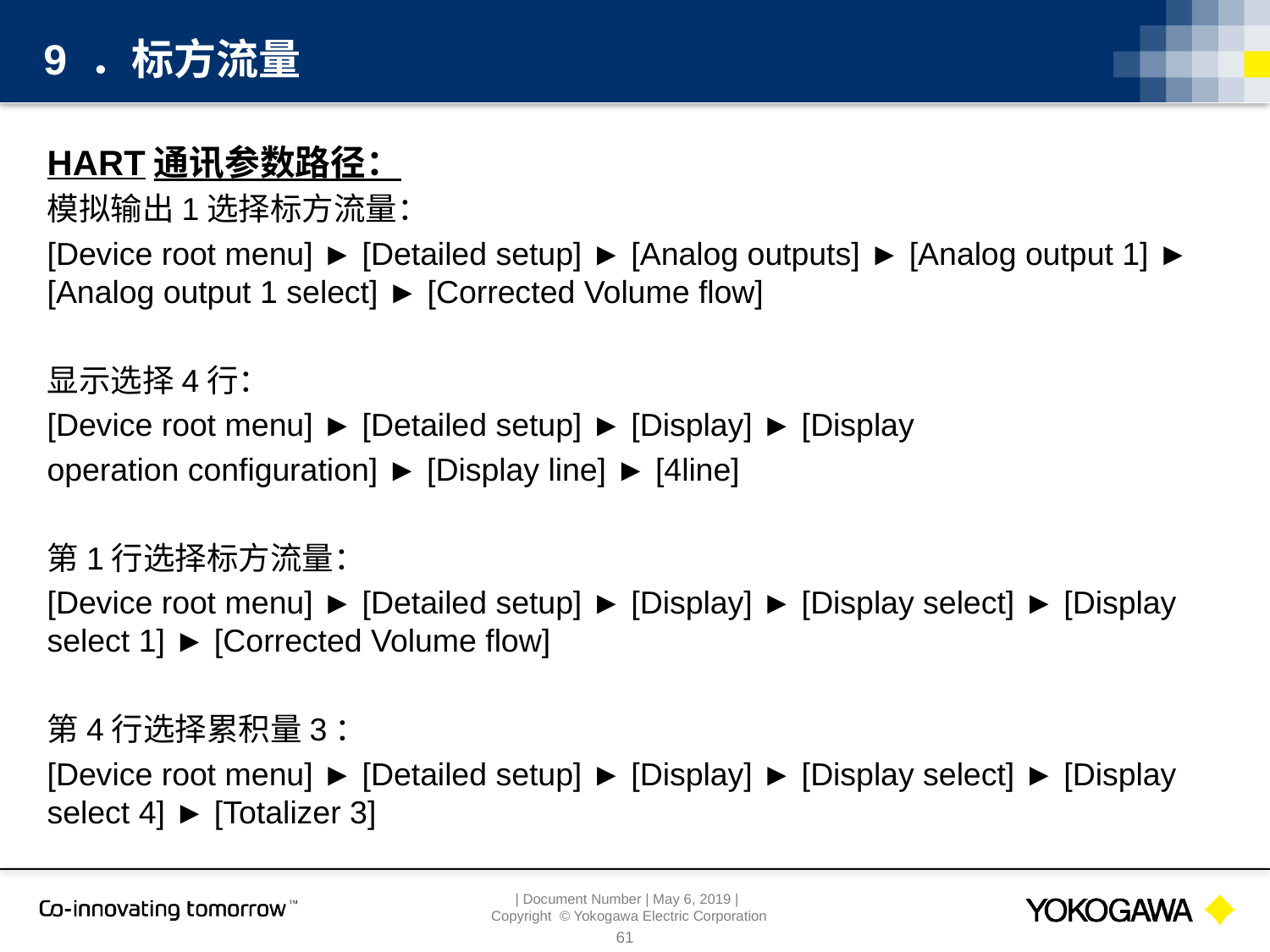

9 ．标方流量

HART通讯参数路径：
模拟输出1选择标方流量：
[Device root menu] ► [Detailed setup] ► [Analog outputs] ► [Analog output 1] ► [Analog output 1 select] ► [Corrected Volume flow]

显示选择4行：
[Device root menu] ► [Detailed setup] ► [Display] ► [Display
operation configuration] ► [Display line] ► [4line]

第1行选择标方流量：
[Device root menu] ► [Detailed setup] ► [Display] ► [Display select] ► [Display select 1] ► [Corrected Volume flow]

第4行选择累积量3：
[Device root menu] ► [Detailed setup] ► [Display] ► [Display select] ► [Display select 4] ► [Totalizer 3]